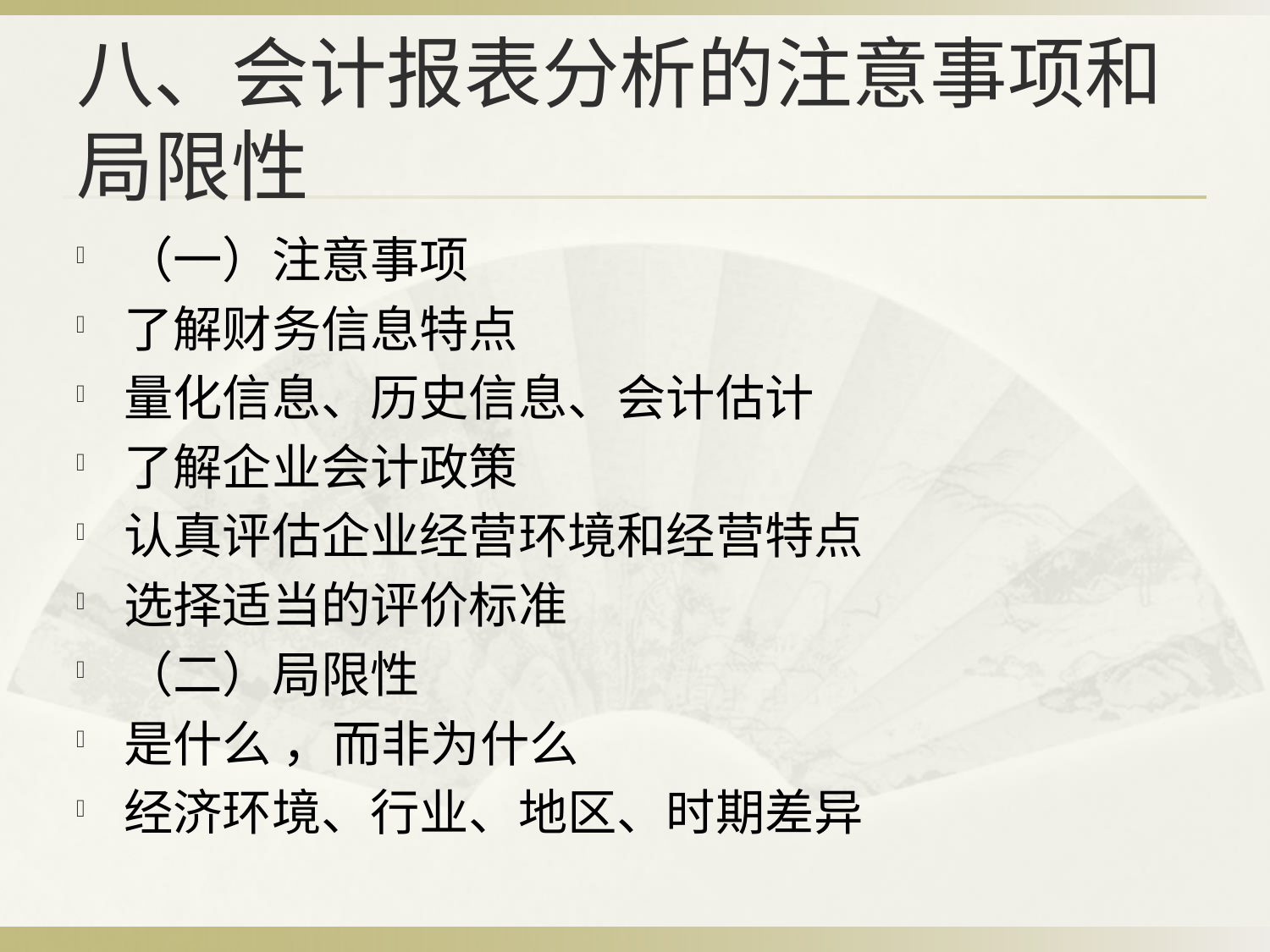

# 八、会计报表分析的注意事项和局限性
（一）注意事项
了解财务信息特点
量化信息、历史信息、会计估计
了解企业会计政策
认真评估企业经营环境和经营特点
选择适当的评价标准
（二）局限性
是什么 ，而非为什么
经济环境、行业、地区、时期差异